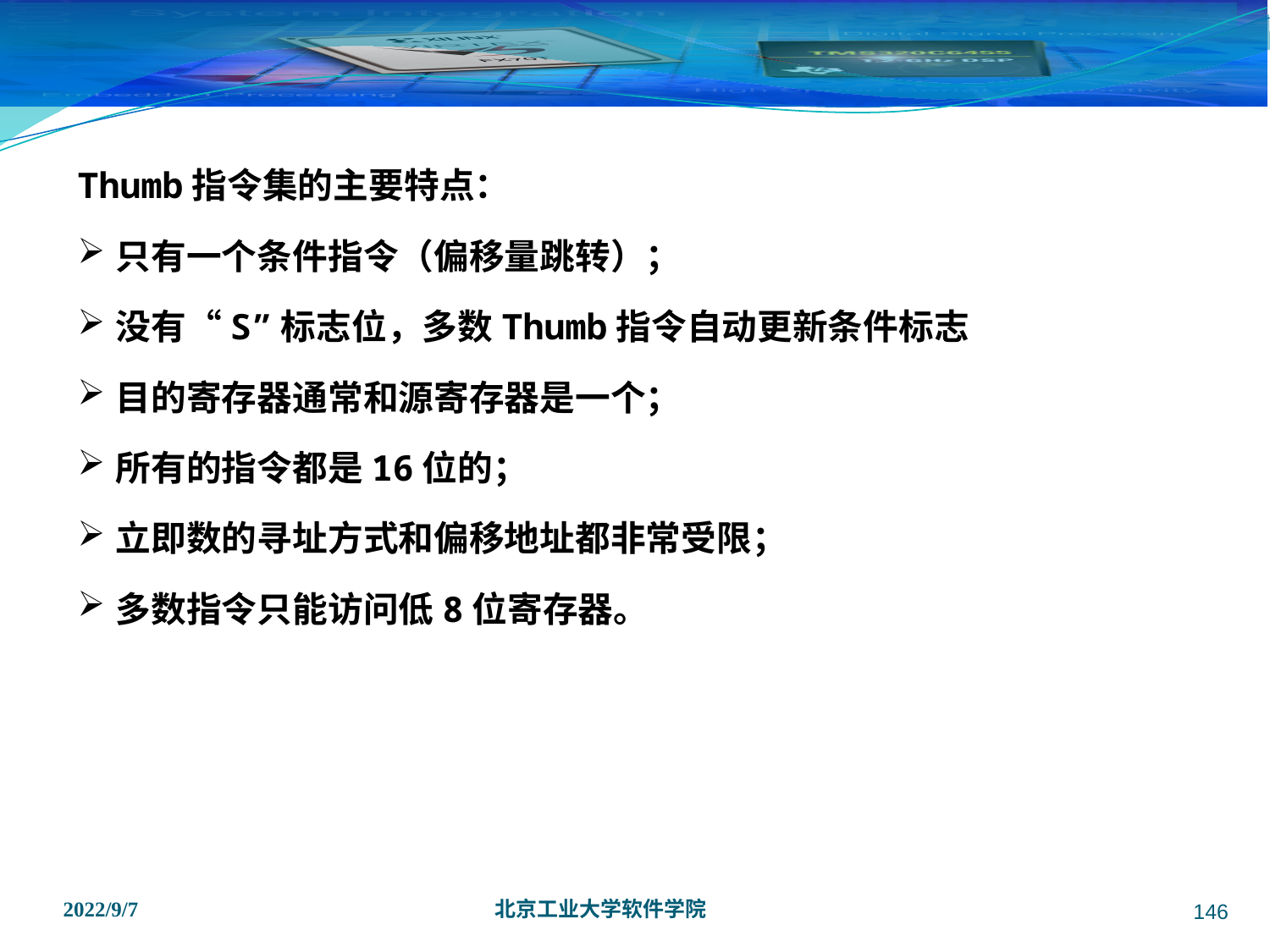

Thumb指令集的主要特点：
只有一个条件指令（偏移量跳转）；
没有“S”标志位，多数Thumb指令自动更新条件标志
目的寄存器通常和源寄存器是一个；
所有的指令都是16位的；
立即数的寻址方式和偏移地址都非常受限；
多数指令只能访问低8位寄存器。